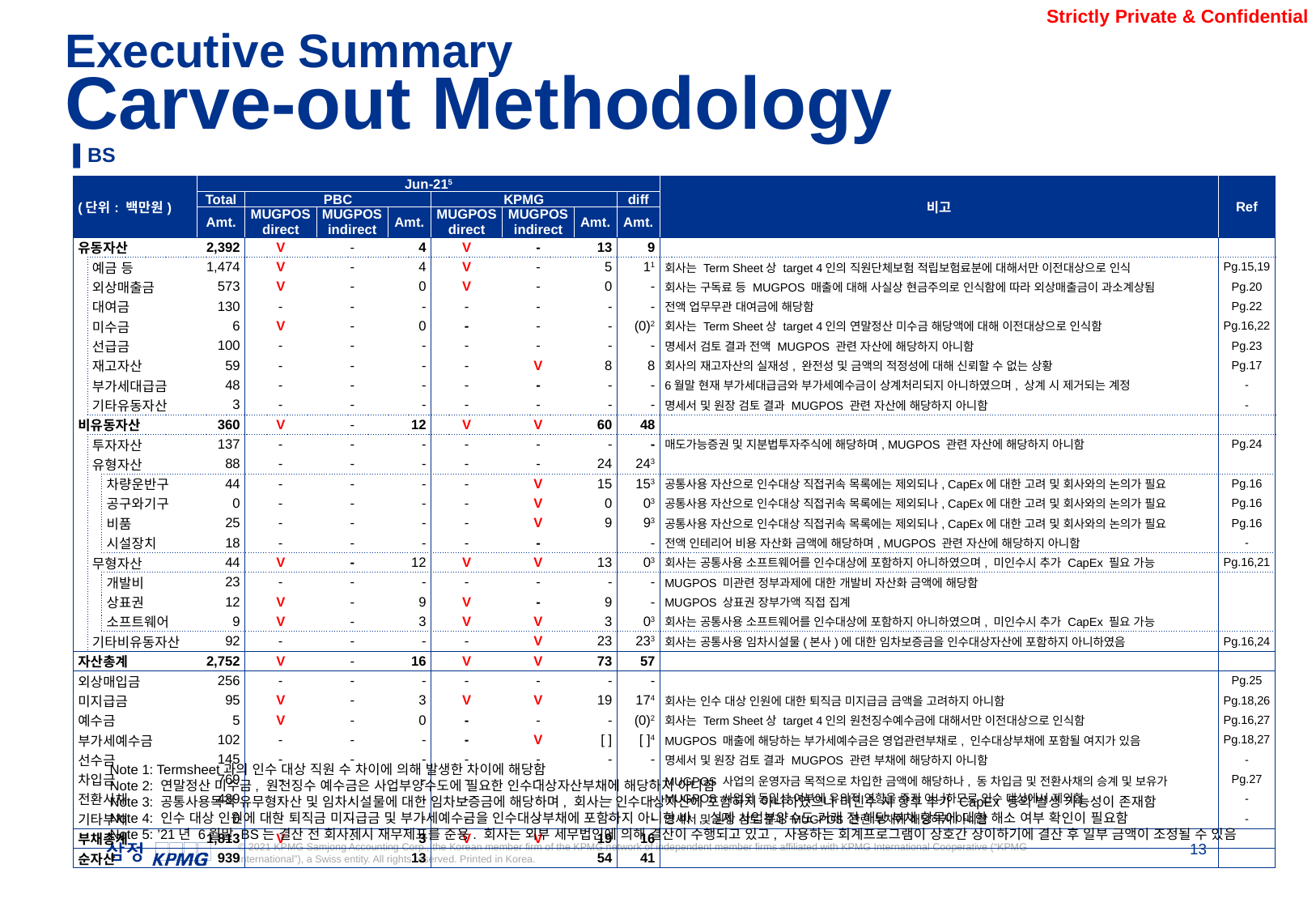

Executive Summary
Carve-out Methodology
▌BS
| (단위: 백만원) |  |  | Jun-215 |  |  |  |  |  |  |  | 비고 | Ref |
| --- | --- | --- | --- | --- | --- | --- | --- | --- | --- | --- | --- | --- |
|  |  |  | Total | PBC |  |  | KPMG |  |  | diff |  |  |
|  |  |  | Amt. | MUGPOS direct | MUGPOS indirect | Amt. | MUGPOS direct | MUGPOS indirect | Amt. | Amt. |  |  |
| 유동자산 |  |  | 2,392 | V | - | 4 | V | - | 13 | 9 |  |  |
|  | 예금 등 |  | 1,474 | V | - | 4 | V | - | 5 | 11 | 회사는 Term Sheet상 target 4인의 직원단체보험 적립보험료분에 대해서만 이전대상으로 인식 | Pg.15,19 |
|  | 외상매출금 |  | 573 | V | - | 0 | V | - | 0 | - | 회사는 구독료 등 MUGPOS 매출에 대해 사실상 현금주의로 인식함에 따라 외상매출금이 과소계상됨 | Pg.20 |
|  | 대여금 |  | 130 | - | - | - | - | - | - | - | 전액 업무무관 대여금에 해당함 | Pg.22 |
|  | 미수금 |  | 6 | V | - | 0 | - | - | - | (0)2 | 회사는 Term Sheet상 target 4인의 연말정산 미수금 해당액에 대해 이전대상으로 인식함 | Pg.16,22 |
|  | 선급금 |  | 100 | - | - | - | - | - | - | - | 명세서 검토 결과 전액 MUGPOS 관련 자산에 해당하지 아니함 | Pg.23 |
|  | 재고자산 |  | 59 | - | - | - | - | V | 8 | 8 | 회사의 재고자산의 실재성, 완전성 및 금액의 적정성에 대해 신뢰할 수 없는 상황 | Pg.17 |
|  | 부가세대급금 |  | 48 | - | - | - | - | - | - | - | 6월말 현재 부가세대급금와 부가세예수금이 상계처리되지 아니하였으며, 상계 시 제거되는 계정 | - |
|  | 기타유동자산 |  | 3 | - | - | - | - | - | - | - | 명세서 및 원장 검토 결과 MUGPOS 관련 자산에 해당하지 아니함 | - |
| 비유동자산 |  |  | 360 | V | - | 12 | V | V | 60 | 48 |  |  |
|  | 투자자산 |  | 137 | - | - | - | - | - | - | - | 매도가능증권 및 지분법투자주식에 해당하며, MUGPOS 관련 자산에 해당하지 아니함 | Pg.24 |
|  | 유형자산 |  | 88 | - | - | - | - | - | 24 | 243 |  |  |
|  |  | 차량운반구 | 44 | - | - | - | - | V | 15 | 153 | 공통사용 자산으로 인수대상 직접귀속 목록에는 제외되나, CapEx에 대한 고려 및 회사와의 논의가 필요 | Pg.16 |
|  |  | 공구와기구 | 0 | - | - | - | - | V | 0 | 03 | 공통사용 자산으로 인수대상 직접귀속 목록에는 제외되나, CapEx에 대한 고려 및 회사와의 논의가 필요 | Pg.16 |
|  |  | 비품 | 25 | - | - | - | - | V | 9 | 93 | 공통사용 자산으로 인수대상 직접귀속 목록에는 제외되나, CapEx에 대한 고려 및 회사와의 논의가 필요 | Pg.16 |
|  |  | 시설장치 | 18 | - | - | - | - | - |  | - | 전액 인테리어 비용 자산화 금액에 해당하며, MUGPOS 관련 자산에 해당하지 아니함 | - |
|  | 무형자산 |  | 44 | V | - | 12 | V | V | 13 | 03 | 회사는 공통사용 소프트웨어를 인수대상에 포함하지 아니하였으며, 미인수시 추가 CapEx 필요 가능 | Pg.16,21 |
|  |  | 개발비 | 23 | - | - | - | - | - | - | - | MUGPOS 미관련 정부과제에 대한 개발비 자산화 금액에 해당함 |  |
|  |  | 상표권 | 12 | V | - | 9 | V | - | 9 | - | MUGPOS 상표권 장부가액 직접 집계 |  |
|  |  | 소프트웨어 | 9 | V | - | 3 | V | V | 3 | 03 | 회사는 공통사용 소프트웨어를 인수대상에 포함하지 아니하였으며, 미인수시 추가 CapEx 필요 가능 |  |
|  | 기타비유동자산 |  | 92 | - | - | - | - | V | 23 | 233 | 회사는 공통사용 임차시설물(본사)에 대한 임차보증금을 인수대상자산에 포함하지 아니하였음 | Pg.16,24 |
| 자산총계 |  |  | 2,752 | V | - | 16 | V | V | 73 | 57 |  |  |
| 외상매입금 |  |  | 256 | - | - | - | - | - | - | - |  | Pg.25 |
| 미지급금 |  |  | 95 | V | - | 3 | V | V | 19 | 174 | 회사는 인수 대상 인원에 대한 퇴직금 미지급금 금액을 고려하지 아니함 | Pg.18,26 |
| 예수금 |  |  | 5 | V | - | 0 | - | - | - | (0)2 | 회사는 Term Sheet상 target 4인의 원천징수예수금에 대해서만 이전대상으로 인식함 | Pg.16,27 |
| 부가세예수금 |  |  | 102 | - | - | - | - | V | [ ] | [ ]4 | MUGPOS 매출에 해당하는 부가세예수금은 영업관련부채로, 인수대상부채에 포함될 여지가 있음 | Pg.18,27 |
| 선수금 |  |  | 145 | - | - | - | - | - | - | - | 명세서 및 원장 검토 결과 MUGPOS 관련 부채에 해당하지 아니함 | - |
| 차입금 |  |  | 769 | - | - | - | - | - | - | - | MUGPOS 사업의 운영자금 목적으로 차입한 금액에 해당하나, 동 차입금 및 전환사채의 승계 및 보유가 MUGPOS 사업의 동일성 여부에 유의적 영향을 주지 아니하므로 인수 대상에서 제외함 | Pg.27 |
| 전환사채 |  |  | 439 | - | - | - | - | - | - | - |  | - |
| 기타부채 |  |  | 0 | - | - | - | - | - | - | - | 명세서 및 원장 검토 결과 MUGPOS 관련 부채에 해당하지 아니함 | - |
| 부채총계 |  |  | 1,813 | V | - | 3 | V | V | 19 | 16 |  |  |
| 순자산 |  |  | 939 |  |  | 13 |  |  | 54 | 41 |  |  |
Note 1: Termsheet과의 인수 대상 직원 수 차이에 의해 발생한 차이에 해당함
Note 2: 연말정산 미수금, 원천징수 예수금은 사업부양수도에 필요한 인수대상자산부채에 해당하지 아니함
Note 3: 공통사용목적 유무형자산 및 임차시설물에 대한 임차보증금에 해당하며, 회사는 인수대상자산에 포함하지 아니하였으나 미인수 시 향후 추가 CapEx 등의 발생 가능성이 존재함
Note 4: 인수 대상 인원에 대한 퇴직금 미지급금 및 부가세예수금을 인수대상부채에 포함하지 아니한 바 , 실제 사업부양수도 거래 전 해당 부채 항목에 대한 해소 여부 확인이 필요함
Note 5: ’21년 6월말 BS는 결산 전 회사제시 재무제표를 준용. 회사는 외부 세무법인에 의해 결산이 수행되고 있고, 사용하는 회계프로그램이 상호간 상이하기에 결산 후 일부 금액이 조정될 수 있음